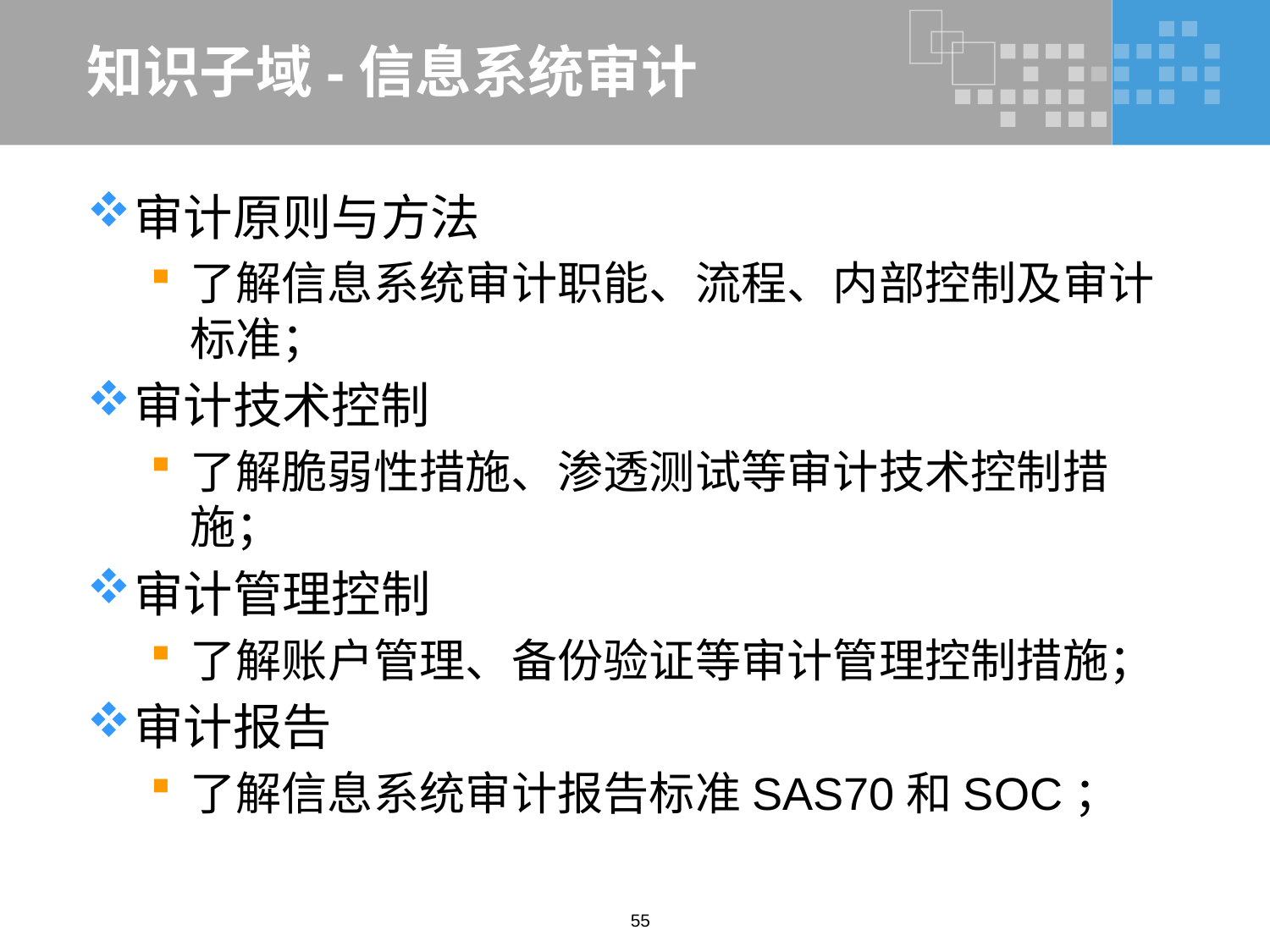

# 知识子域-信息系统审计
审计原则与方法
了解信息系统审计职能、流程、内部控制及审计标准；
审计技术控制
了解脆弱性措施、渗透测试等审计技术控制措施；
审计管理控制
了解账户管理、备份验证等审计管理控制措施；
审计报告
了解信息系统审计报告标准SAS70和SOC；

55